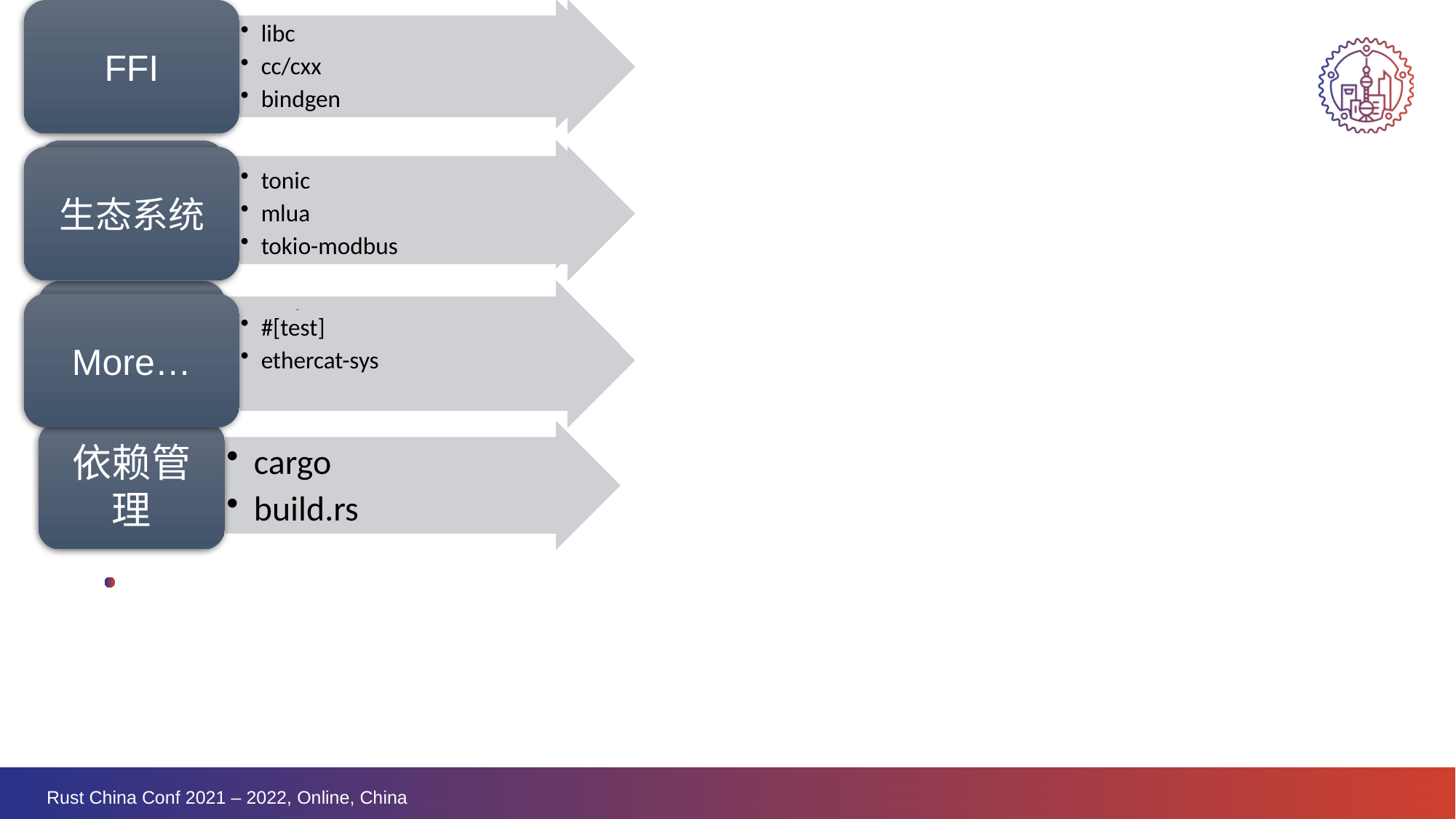

Rust 所带来的
libc
cc/cxx
bindgen
FFI
tonic
mlua
tokio-modbus
生态系统
#[test]
ethercat-sys
More…
Result/Option
Send/Sync
内存安全
tokio
crossbeam
无畏并发
trait
iter/map/collect/…
零成本抽象
cargo
build.rs
依赖管理